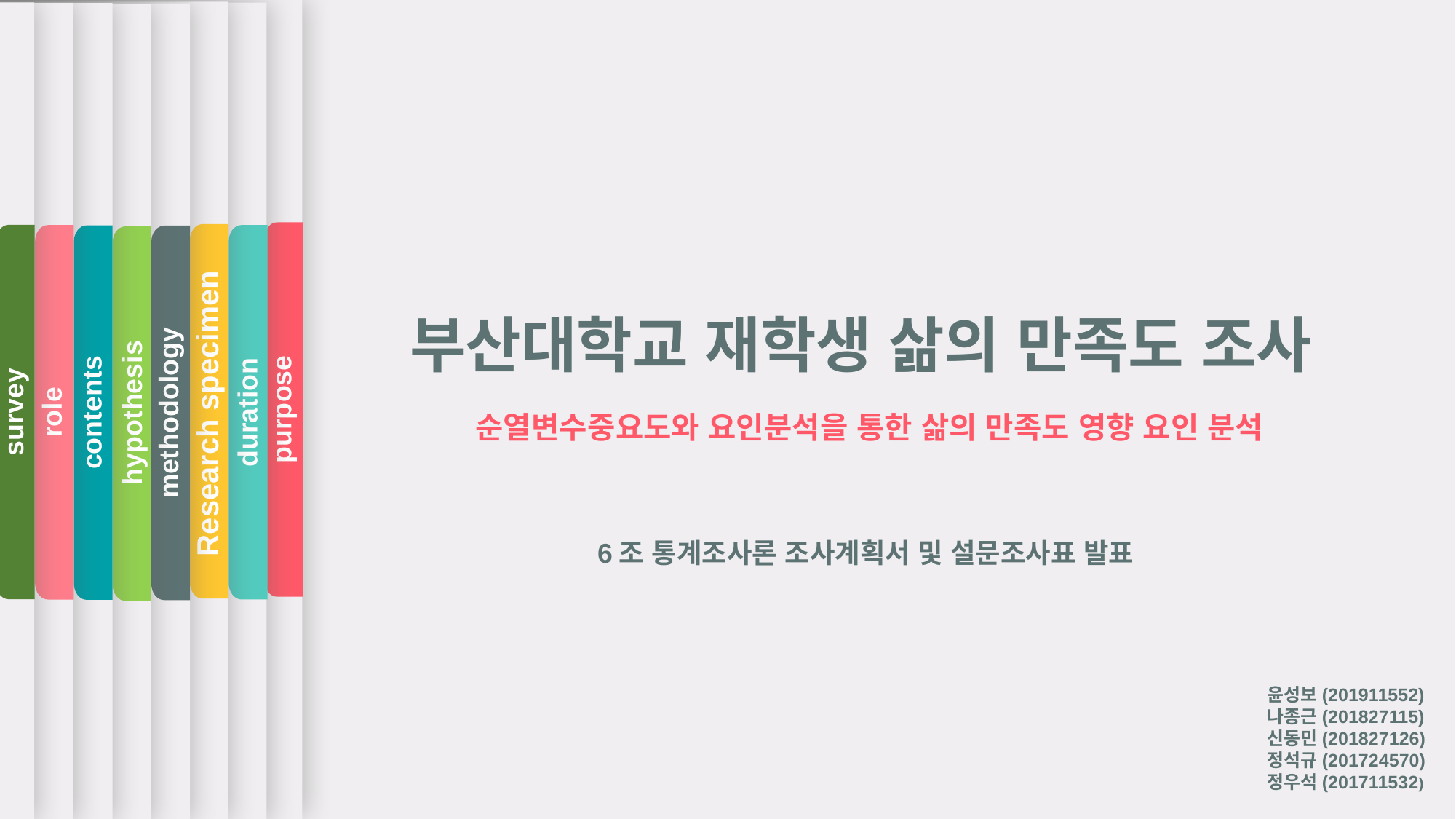

purpose

Research specimen

survey

duration

role

contents

methodology

hypothesis
부산대학교 재학생 삶의 만족도 조사

순열변수중요도와 요인분석을 통한 삶의 만족도 영향 요인 분석

6조 통계조사론 조사계획서 및 설문조사표 발표
윤성보(201911552)
나종근(201827115)
신동민(201827126)
정석규(201724570)
정우석(201711532)